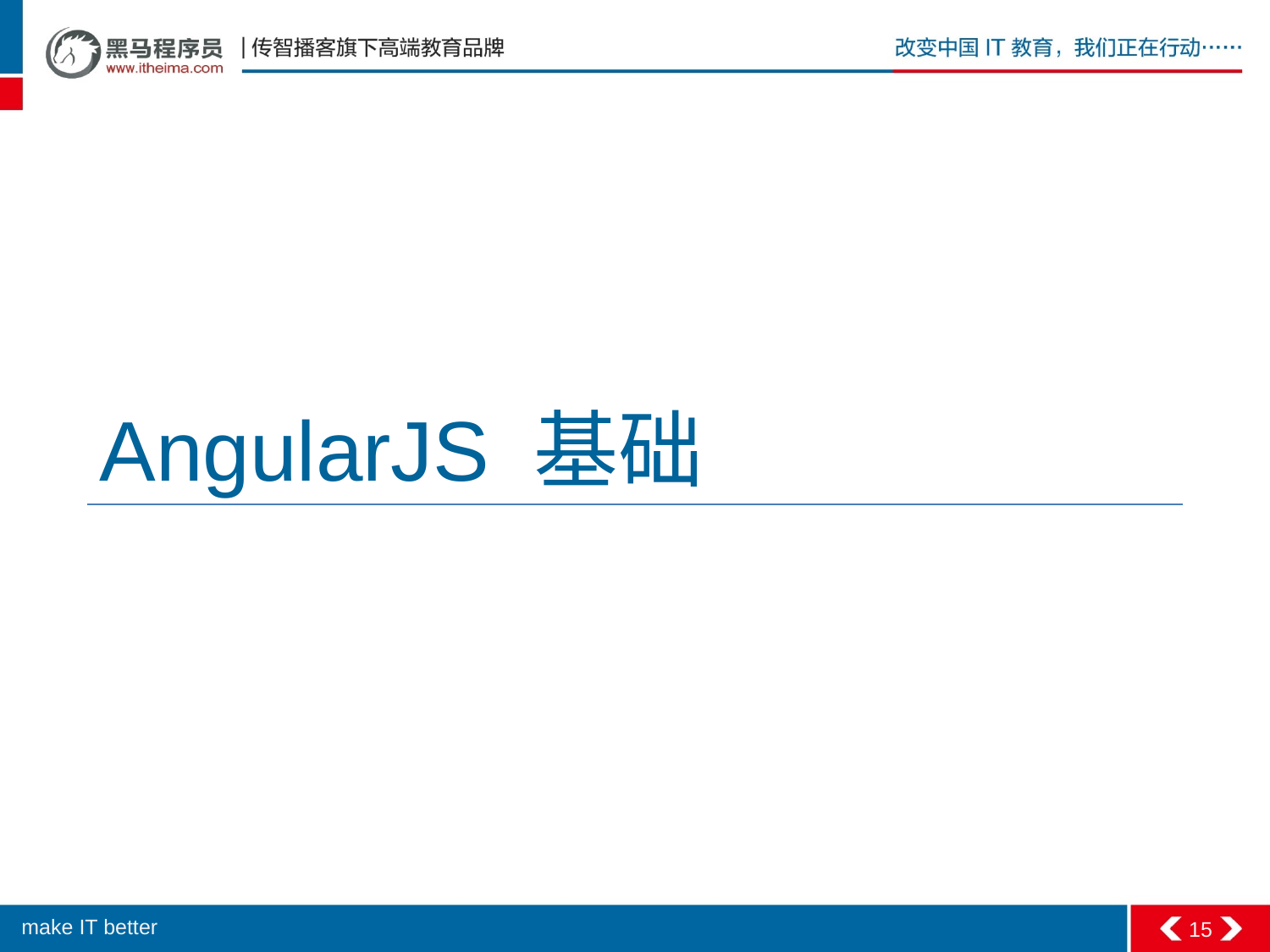

# AngularJS 基础

15

make IT better